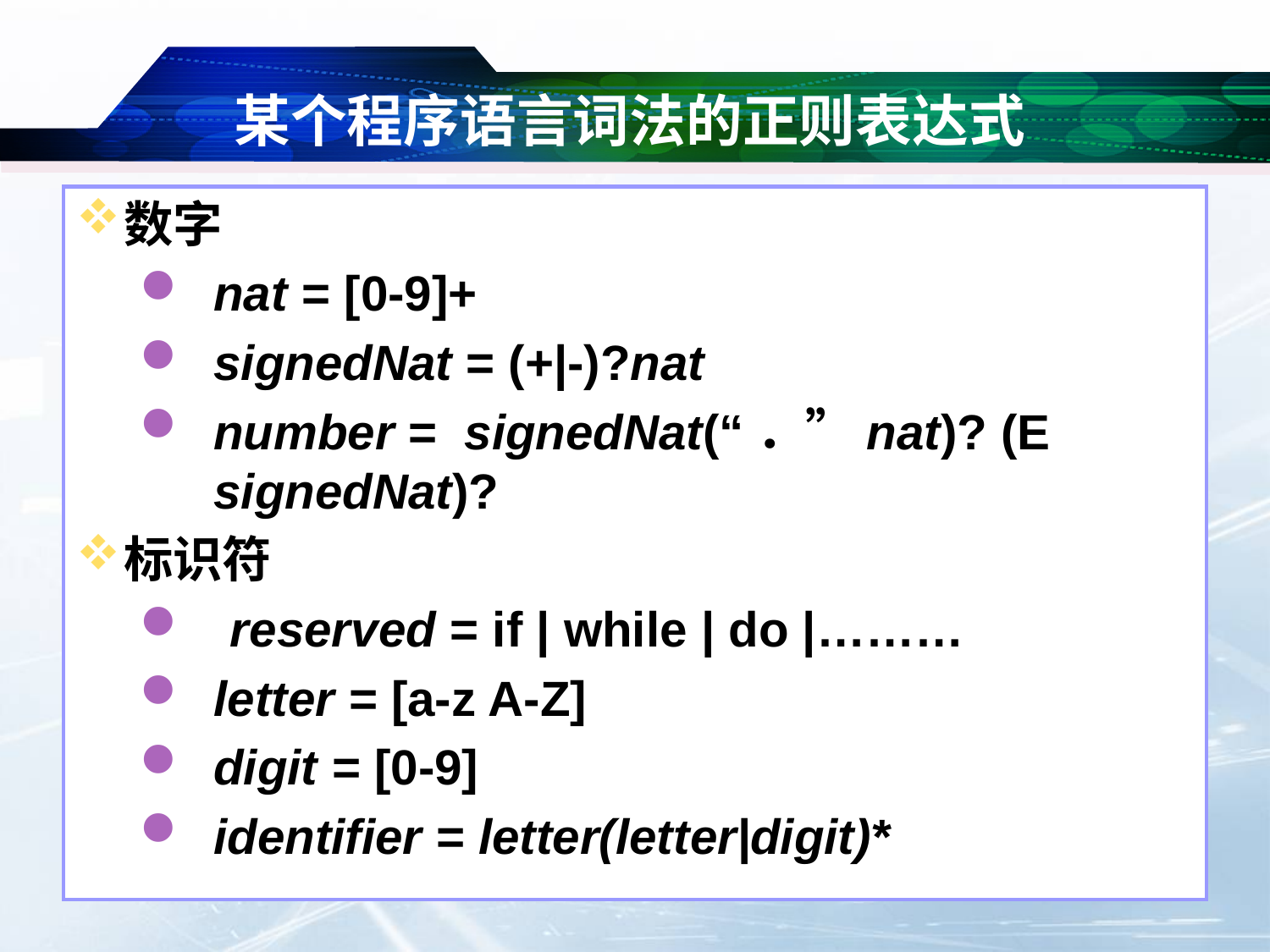

# 某个程序语言词法的正则表达式
数字
nat = [0-9]+
signedNat = (+|-)?nat
number =  signedNat(“．”nat)? (E signedNat)?
标识符
   reserved = if | while | do |………
letter = [a-z A-Z]
digit = [0-9]
identifier = letter(letter|digit)*